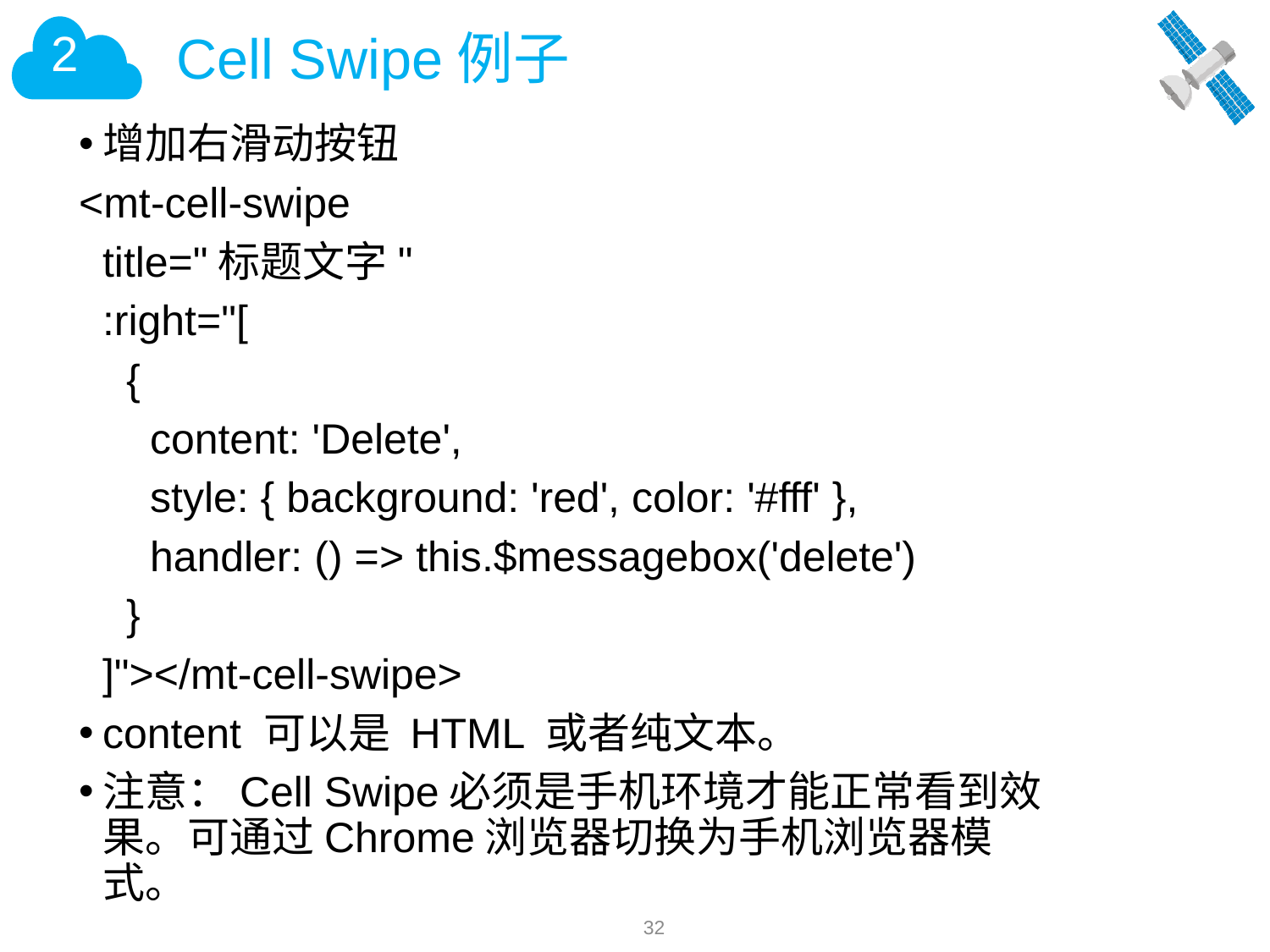

# Cell Swipe例子
增加右滑动按钮
<mt-cell-swipe
  title="标题文字"
  :right="[
    {
      content: 'Delete',
      style: { background: 'red', color: '#fff' },
      handler: () => this.$messagebox('delete')
    }
  ]"></mt-cell-swipe>
content 可以是 HTML 或者纯文本。
注意：Cell Swipe必须是手机环境才能正常看到效果。可通过Chrome浏览器切换为手机浏览器模式。
32